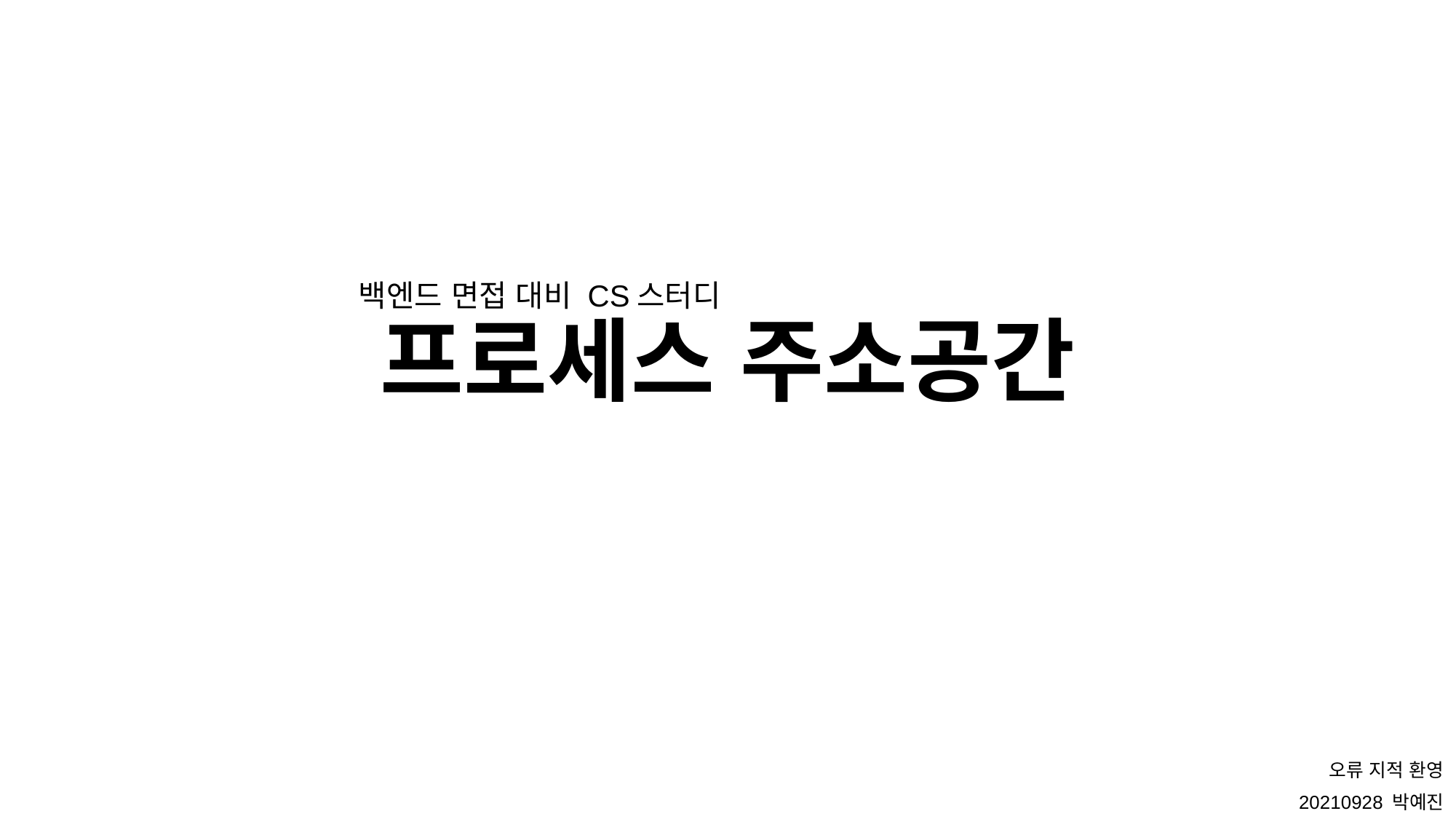

# 프로세스 주소공간
백엔드 면접 대비 CS스터디
오류 지적 환영
20210928 박예진